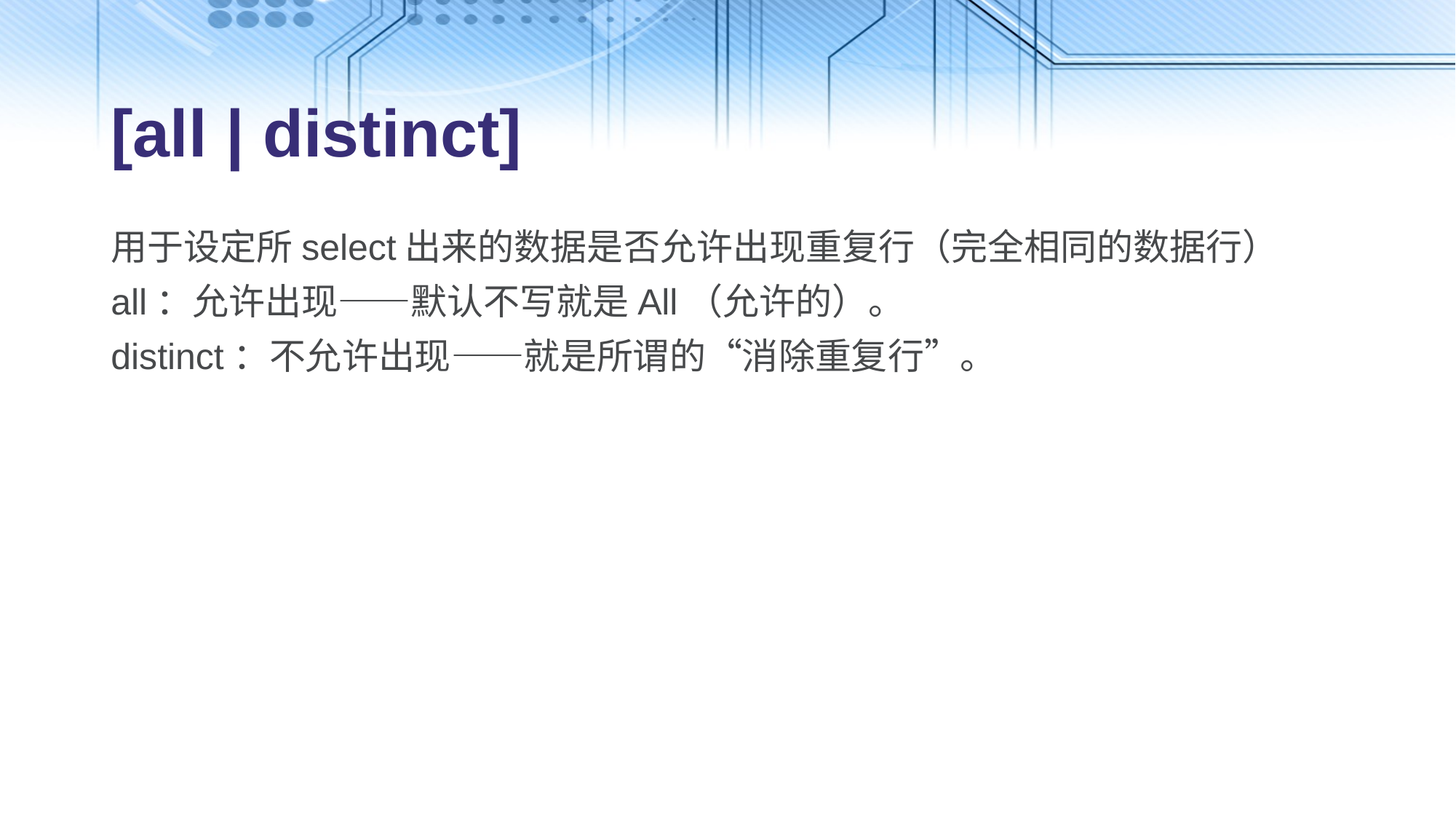

# [all | distinct]
用于设定所select出来的数据是否允许出现重复行（完全相同的数据行）
all：允许出现——默认不写就是All（允许的）。
distinct：不允许出现——就是所谓的“消除重复行”。